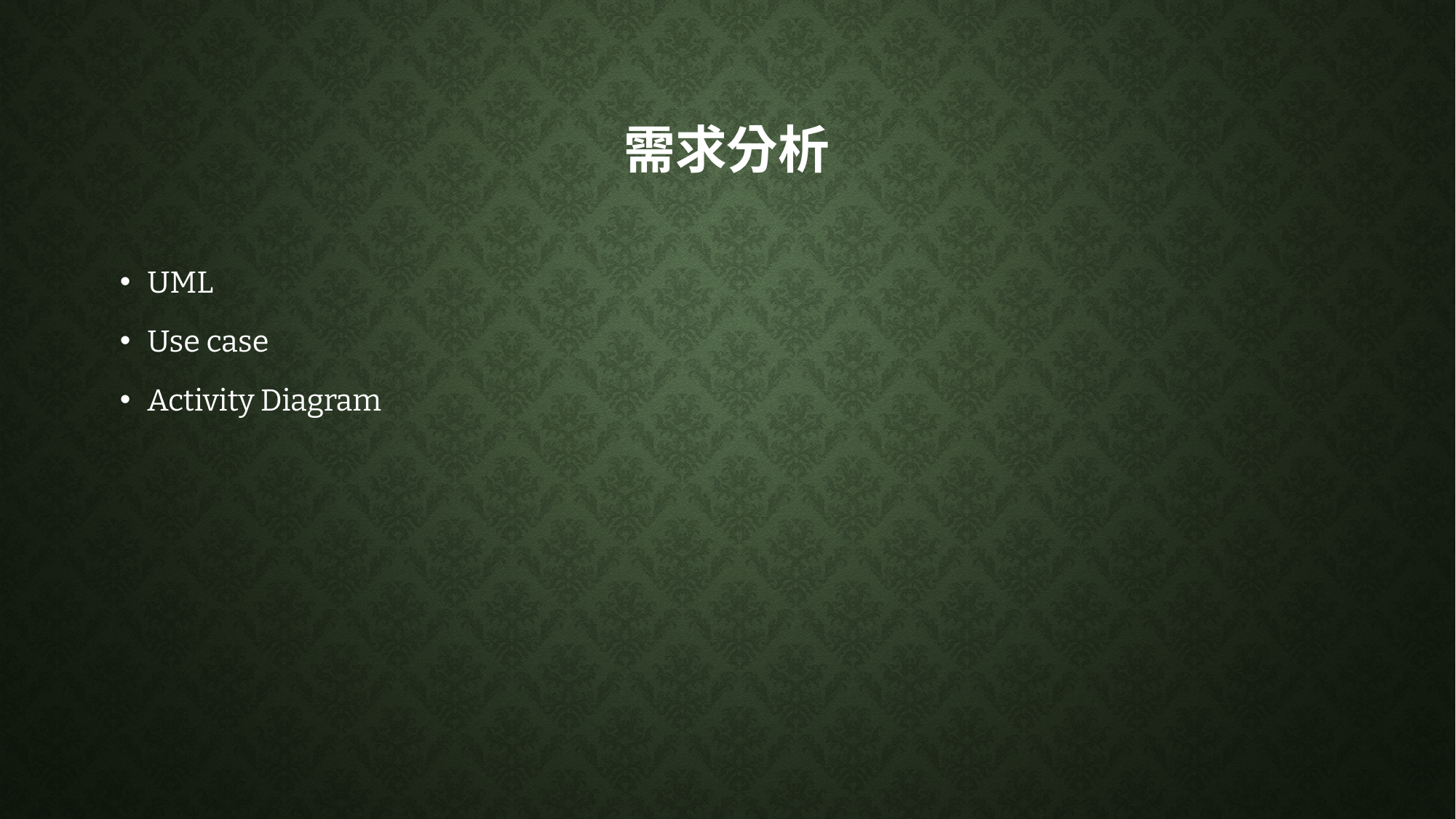

# 需求分析
UML
Use case
Activity Diagram